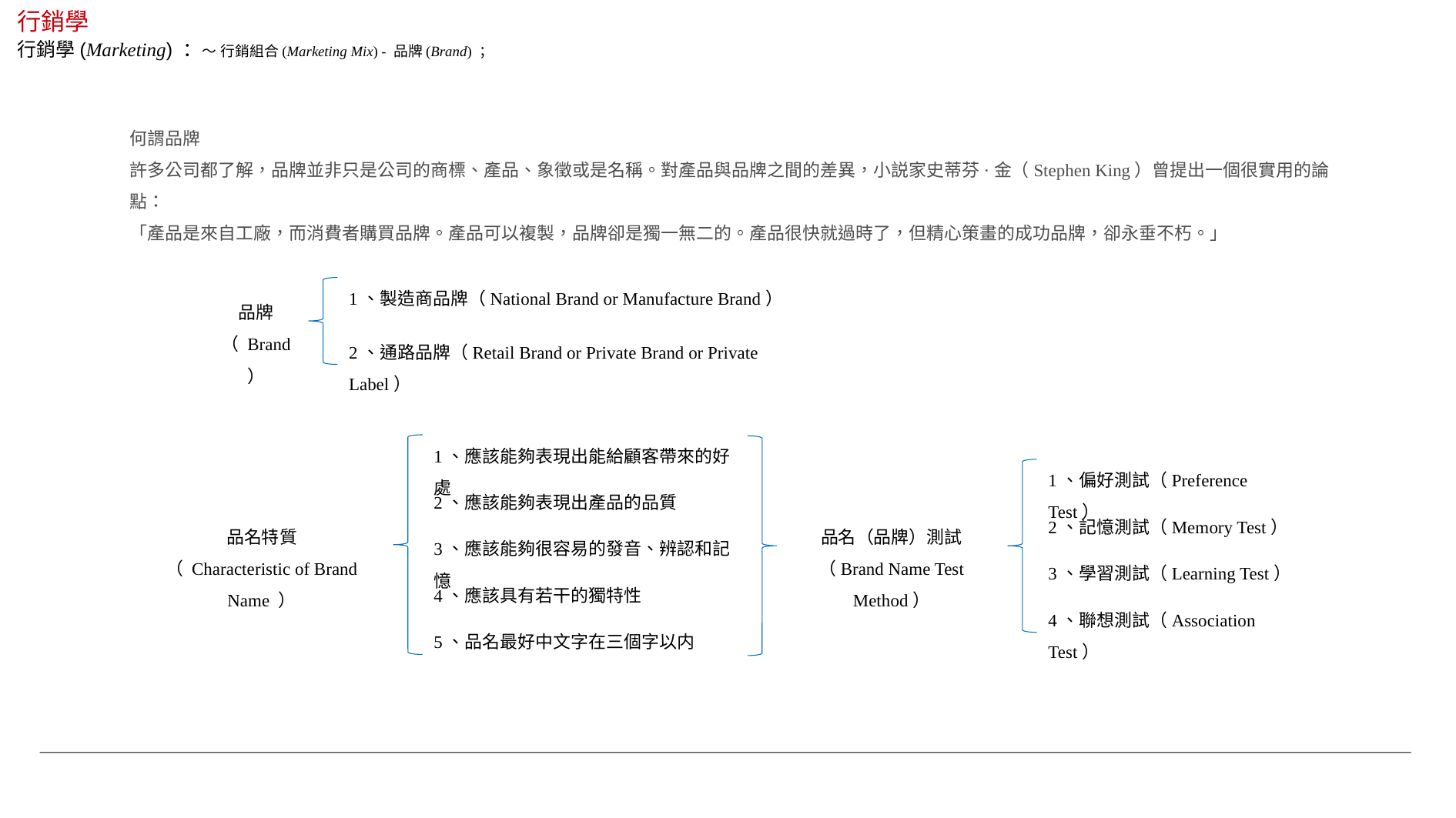

行銷學
行銷學(Marketing) ：～ 行銷組合(Marketing Mix) - 品牌(Brand) ；
何謂品牌
許多公司都了解，品牌並非只是公司的商標、產品、象徵或是名稱。對產品與品牌之間的差異，小説家史蒂芬·金（Stephen King）曾提出一個很實用的論點：
「產品是來自工廠，而消費者購買品牌。產品可以複製，品牌卻是獨一無二的。產品很快就過時了，但精心策畫的成功品牌，卻永垂不朽。」
1、製造商品牌（National Brand or Manufacture Brand）

品牌
（ Brand ）
2、通路品牌（Retail Brand or Private Brand or Private Label）
1、應該能夠表現出能給顧客帶來的好處

1、偏好測試（Preference Test）

2、應該能夠表現出產品的品質
2、記憶測試（Memory Test）
品名特質
（ Characteristic of Brand Name ）
品名（品牌）測試
（Brand Name Test Method）
3、應該能夠很容易的發音、辨認和記憶
3、學習測試（Learning Test）
4、應該具有若干的獨特性
4、聯想測試（Association Test）
5、品名最好中文字在三個字以内